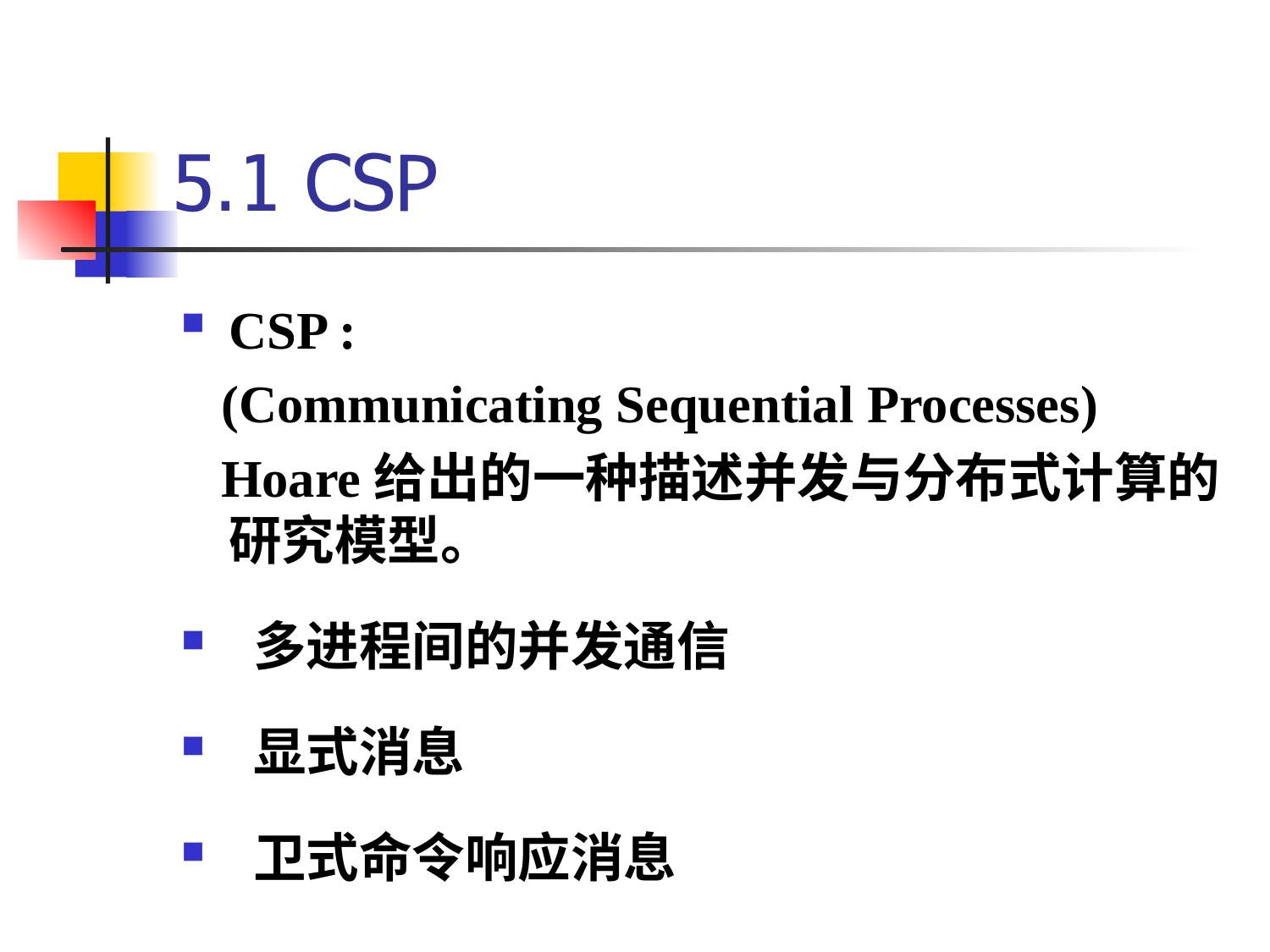

# 5.1 CSP
CSP :
   (Communicating Sequential Processes)
   Hoare给出的一种描述并发与分布式计算的研究模型。
 多进程间的并发通信
 显式消息
 卫式命令响应消息